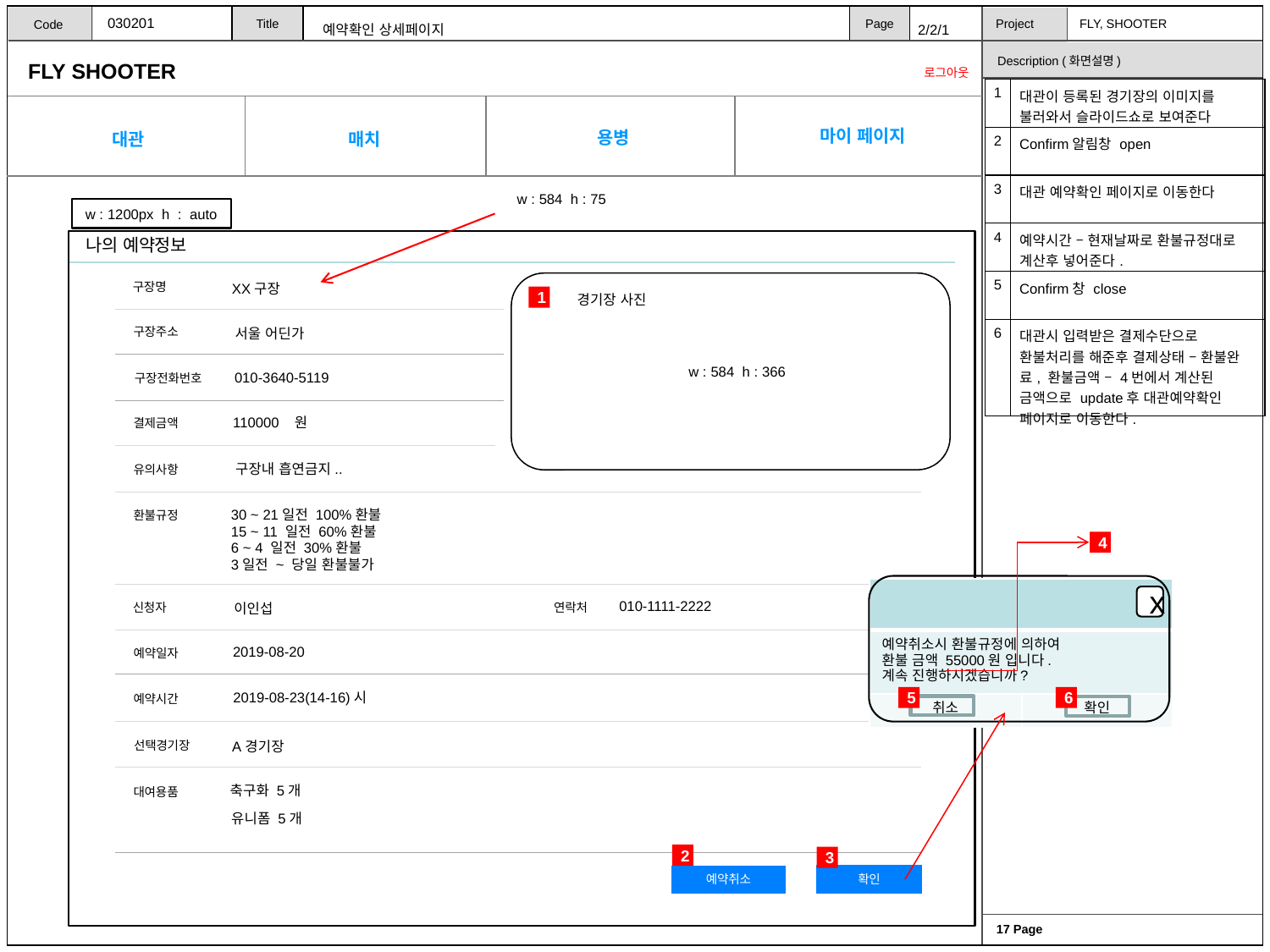

030201
예약확인 상세페이지
2/2/1
| 1 | 대관이 등록된 경기장의 이미지를 불러와서 슬라이드쇼로 보여준다 |
| --- | --- |
| 2 | Confirm알림창 open |
| 3 | 대관 예약확인 페이지로 이동한다 |
| 4 | 예약시간 – 현재날짜로 환불규정대로 계산후 넣어준다. |
| 5 | Confirm창 close |
| 6 | 대관시 입력받은 결제수단으로 환불처리를 해준후 결제상태 – 환불완료, 환불금액 – 4번에서 계산된 금액으로 update후 대관예약확인 페이지로 이동한다. |
w : 584  h : 75
w : 1200px  h  :  auto

나의 예약정보

구장명

XX구장
경기장 사진
1
구장주소
서울 어딘가
w : 584  h : 366
010-3640-5119
구장전화번호
110000   원
결제금액
구장내 흡연금지..
유의사항
30 ~ 21일전 100%환불
15 ~ 11 일전 60%환불
6 ~ 4 일전 30%환불
3일전 ~ 당일 환불불가
환불규정
4

|  |  |
| --- | --- |
| 예약취소시 환불규정에 의하여 환불 금액 55000원 입니다. 계속 진행하시겠습니까? |  |
| 취소 | 확인 |
x
010-1111-2222
신청자
연락처
이인섭
2019-08-20
예약일자
2019-08-23(14-16)시
예약시간
5
6

선택경기장
A경기장
축구화 5개
대여용품
유니폼 5개
2
3
확인
예약취소